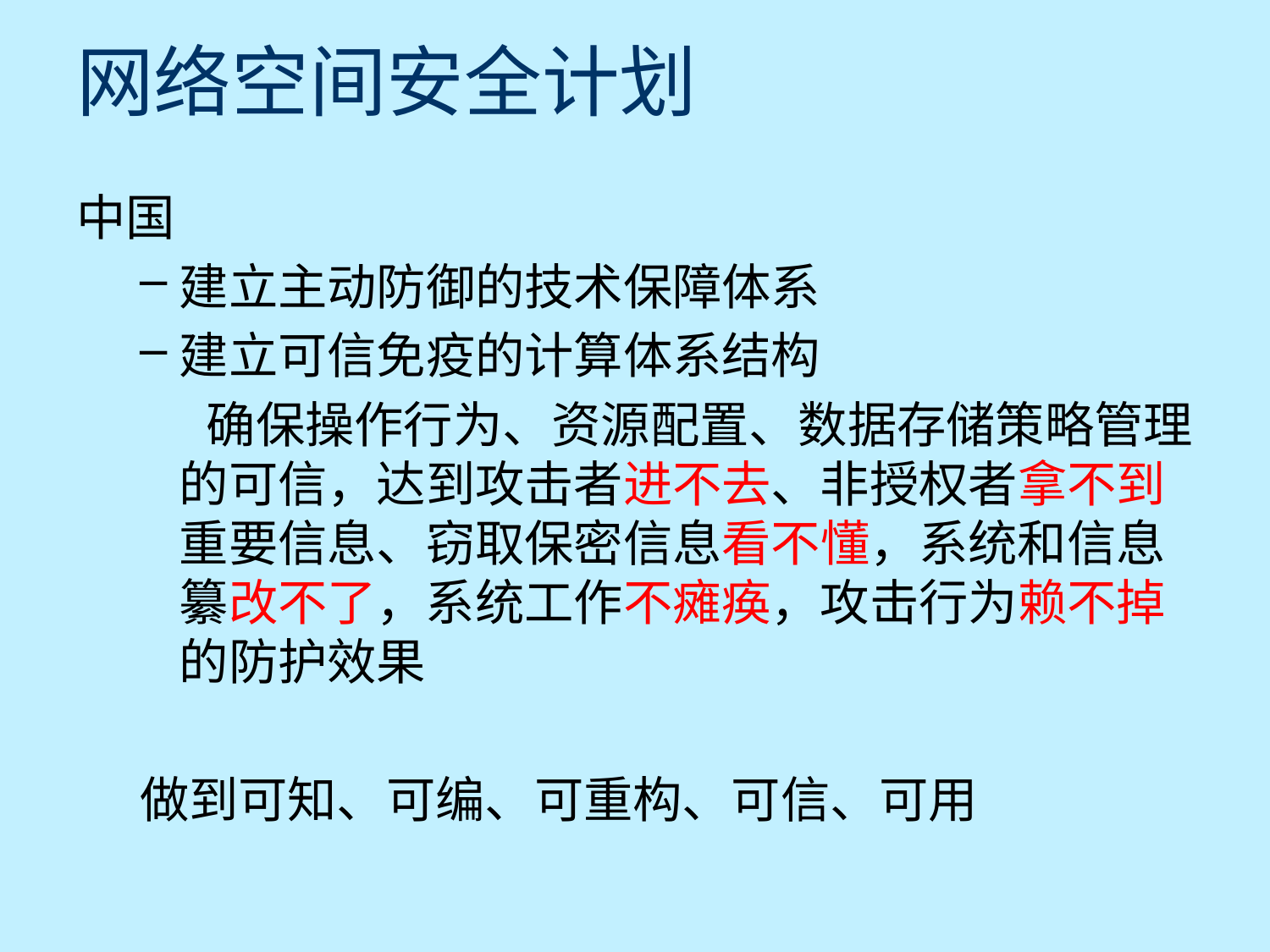

# 网络空间安全计划
中国
建立主动防御的技术保障体系
建立可信免疫的计算体系结构
     确保操作行为、资源配置、数据存储策略管理的可信，达到攻击者进不去、非授权者拿不到重要信息、窃取保密信息看不懂，系统和信息纂改不了，系统工作不瘫痪，攻击行为赖不掉的防护效果

做到可知、可编、可重构、可信、可用

8